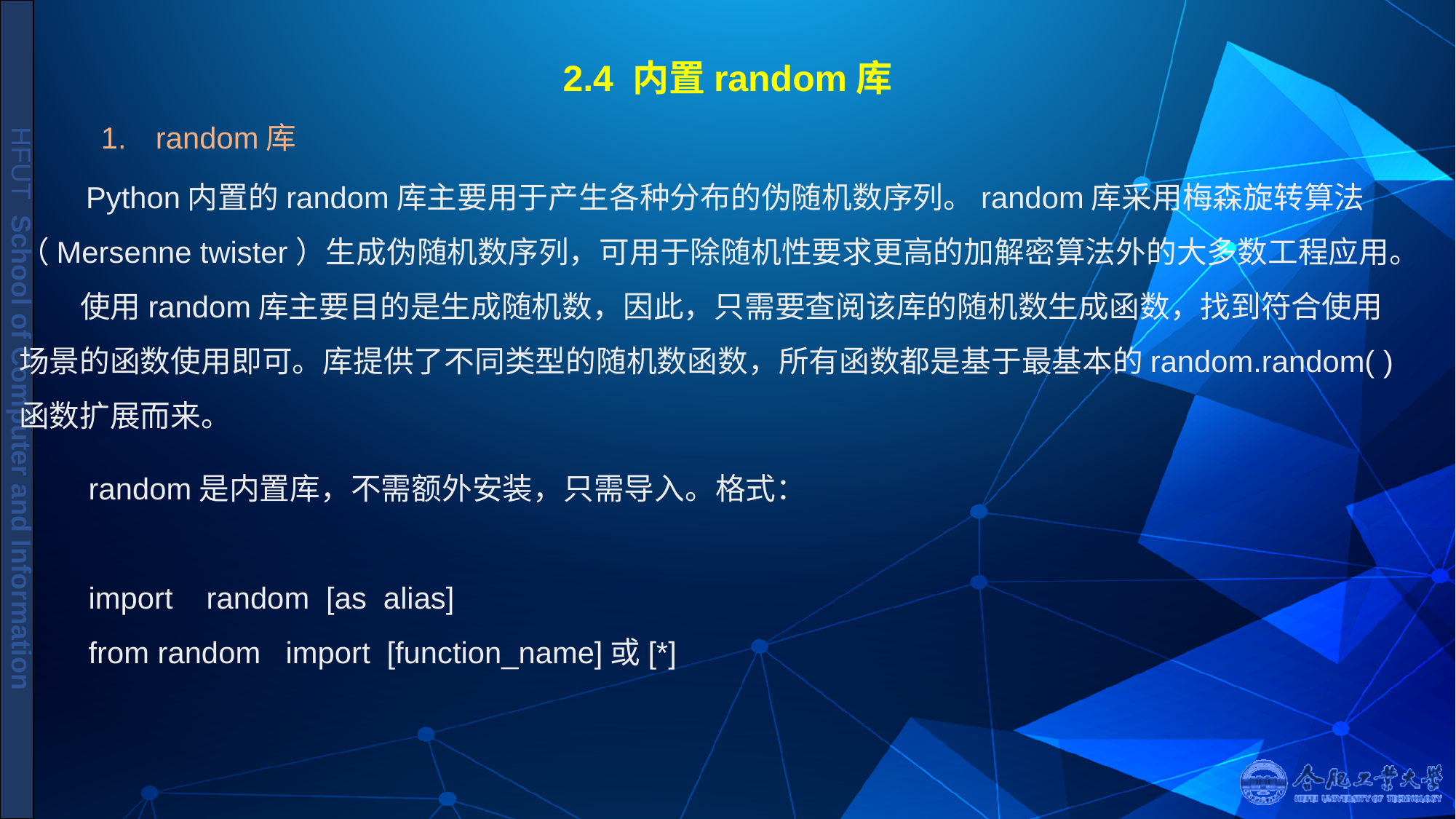

# 2.4 内置random库
random库
        Python内置的random库主要用于产生各种分布的伪随机数序列。random库采用梅森旋转算法
（Mersenne twister）生成伪随机数序列，可用于除随机性要求更高的加解密算法外的大多数工程应用。
        使用random库主要目的是生成随机数，因此，只需要查阅该库的随机数生成函数，找到符合使用
场景的函数使用即可。库提供了不同类型的随机数函数，所有函数都是基于最基本的random.random( )
函数扩展而来。

random是内置库，不需额外安装，只需导入。格式：

import    random  [as  alias]
from random   import  [function_name]或[*]